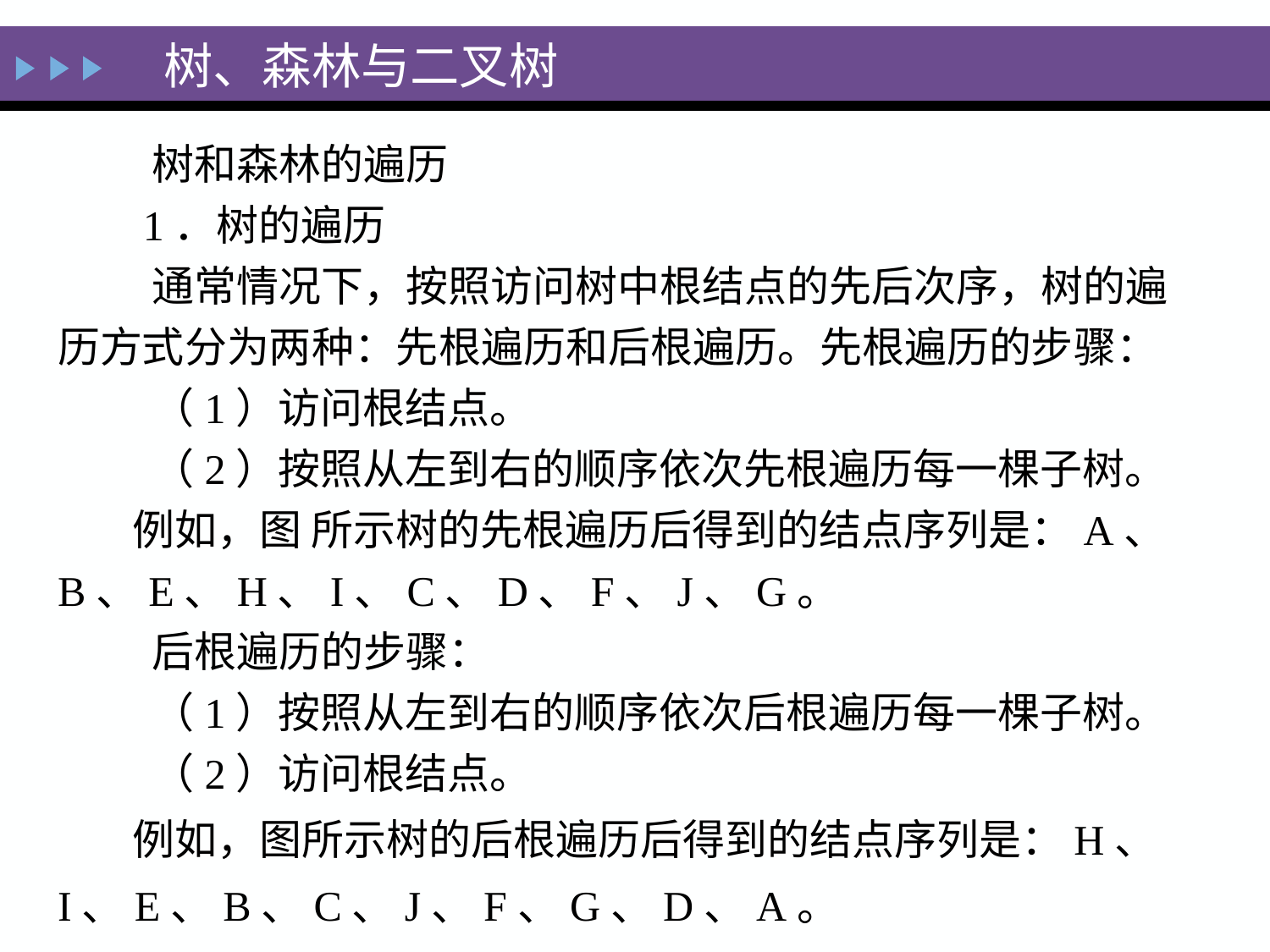

# 树、森林与二叉树
 树和森林的遍历
 1．树的遍历
 通常情况下，按照访问树中根结点的先后次序，树的遍历方式分为两种：先根遍历和后根遍历。先根遍历的步骤：
 （1）访问根结点。
 （2）按照从左到右的顺序依次先根遍历每一棵子树。
例如，图 所示树的先根遍历后得到的结点序列是：A、B、E、H、I、C、D、F、J、G。
 后根遍历的步骤：
 （1）按照从左到右的顺序依次后根遍历每一棵子树。
 （2）访问根结点。
例如，图所示树的后根遍历后得到的结点序列是：H、I、E、B、C、J、F、G、D、A。